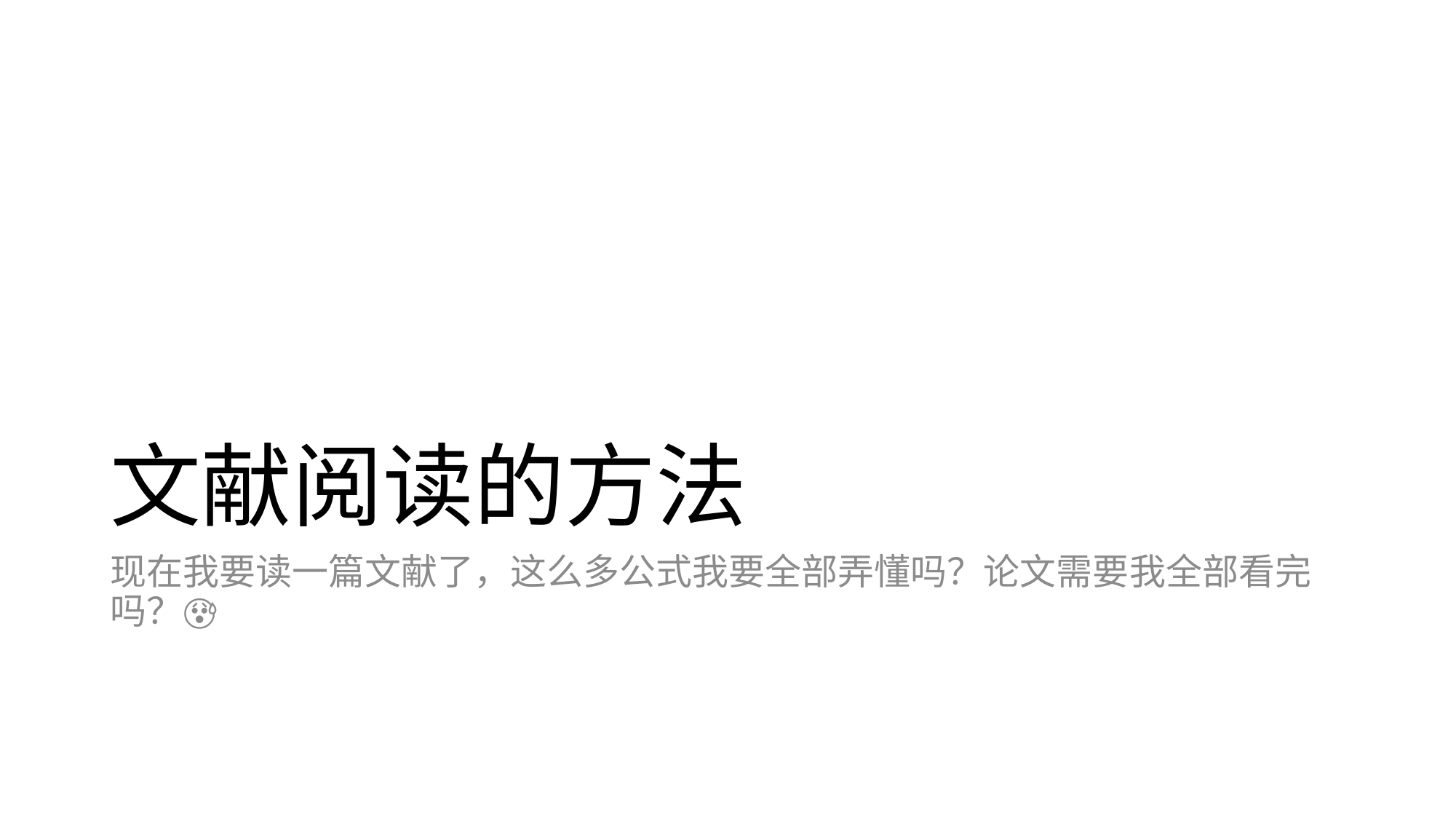

# 文献阅读的方法
现在我要读一篇文献了，这么多公式我要全部弄懂吗？论文需要我全部看完吗？😰